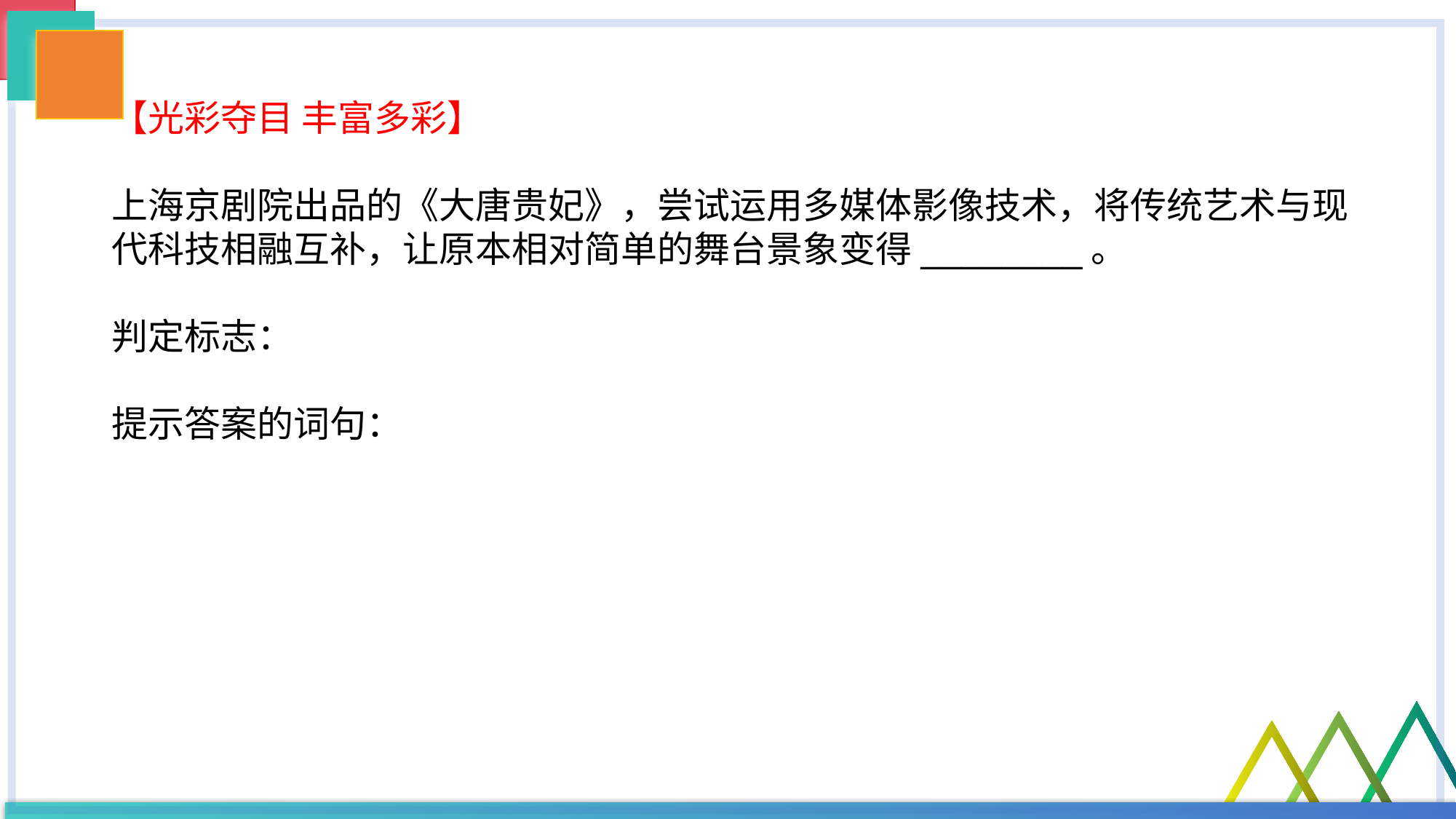

【光彩夺目 丰富多彩】

上海京剧院出品的《大唐贵妃》，尝试运用多媒体影像技术，将传统艺术与现代科技相融互补，让原本相对简单的舞台景象变得________。

判定标志：

提示答案的词句：